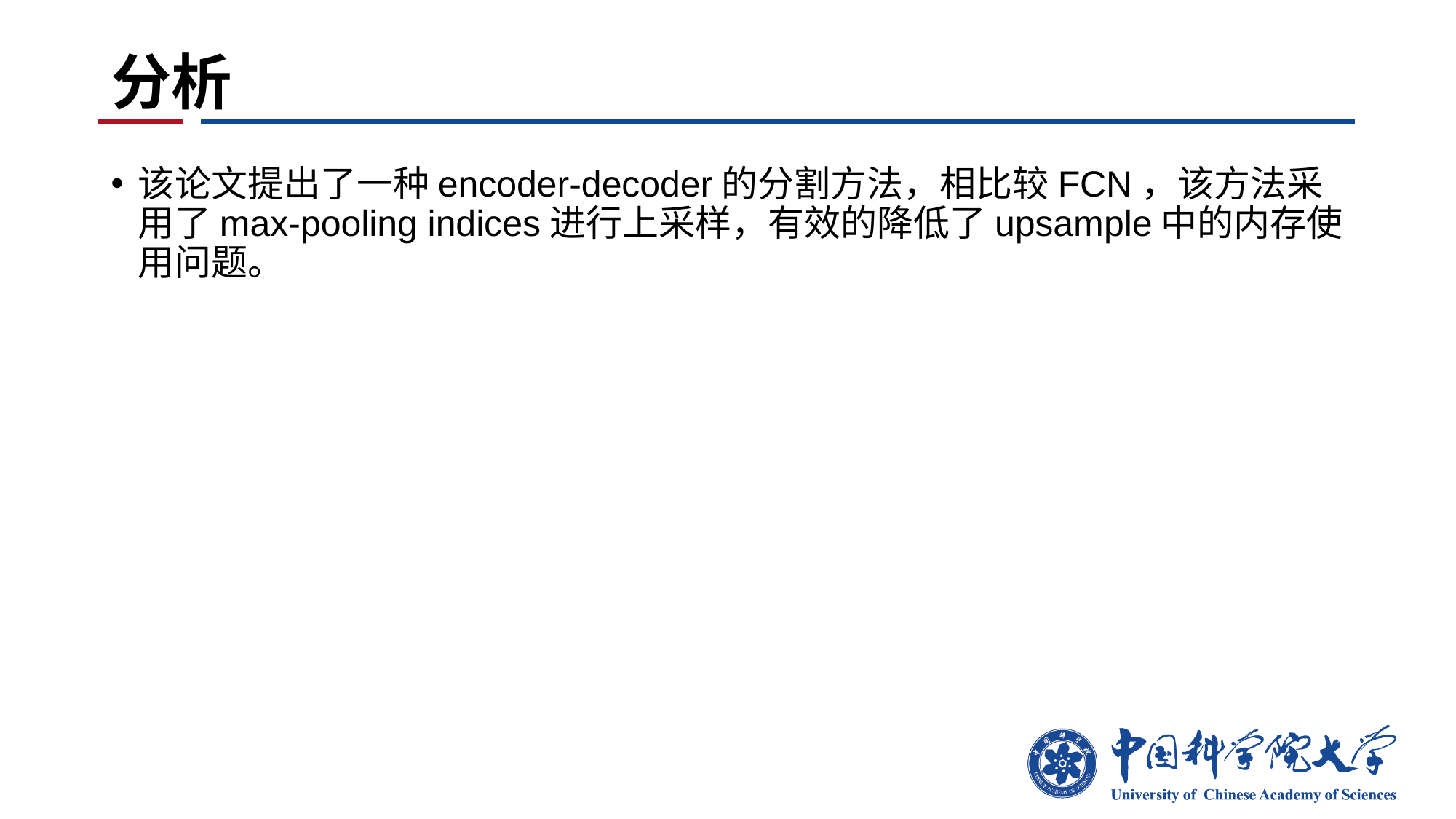

# 分析
该论文提出了一种encoder-decoder的分割方法，相比较FCN，该方法采用了max-pooling indices进行上采样，有效的降低了upsample中的内存使用问题。